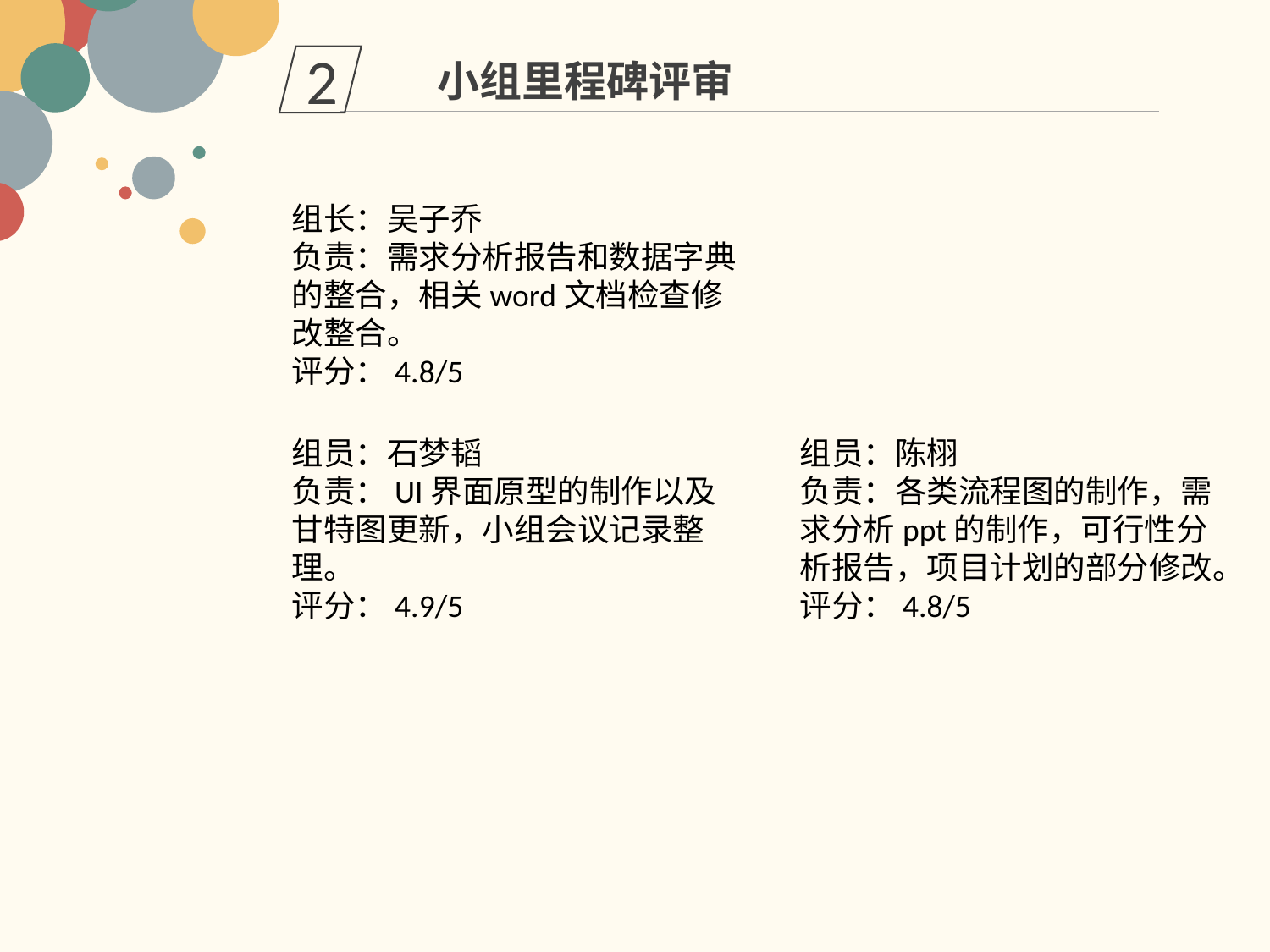

2
小组里程碑评审
组长：吴子乔
负责：需求分析报告和数据字典的整合，相关word文档检查修改整合。
评分：4.8/5

组员：石梦韬
负责：UI界面原型的制作以及甘特图更新，小组会议记录整理。
评分：4.9/5

组员：陈栩
负责：各类流程图的制作，需求分析ppt的制作，可行性分析报告，项目计划的部分修改。
评分：4.8/5